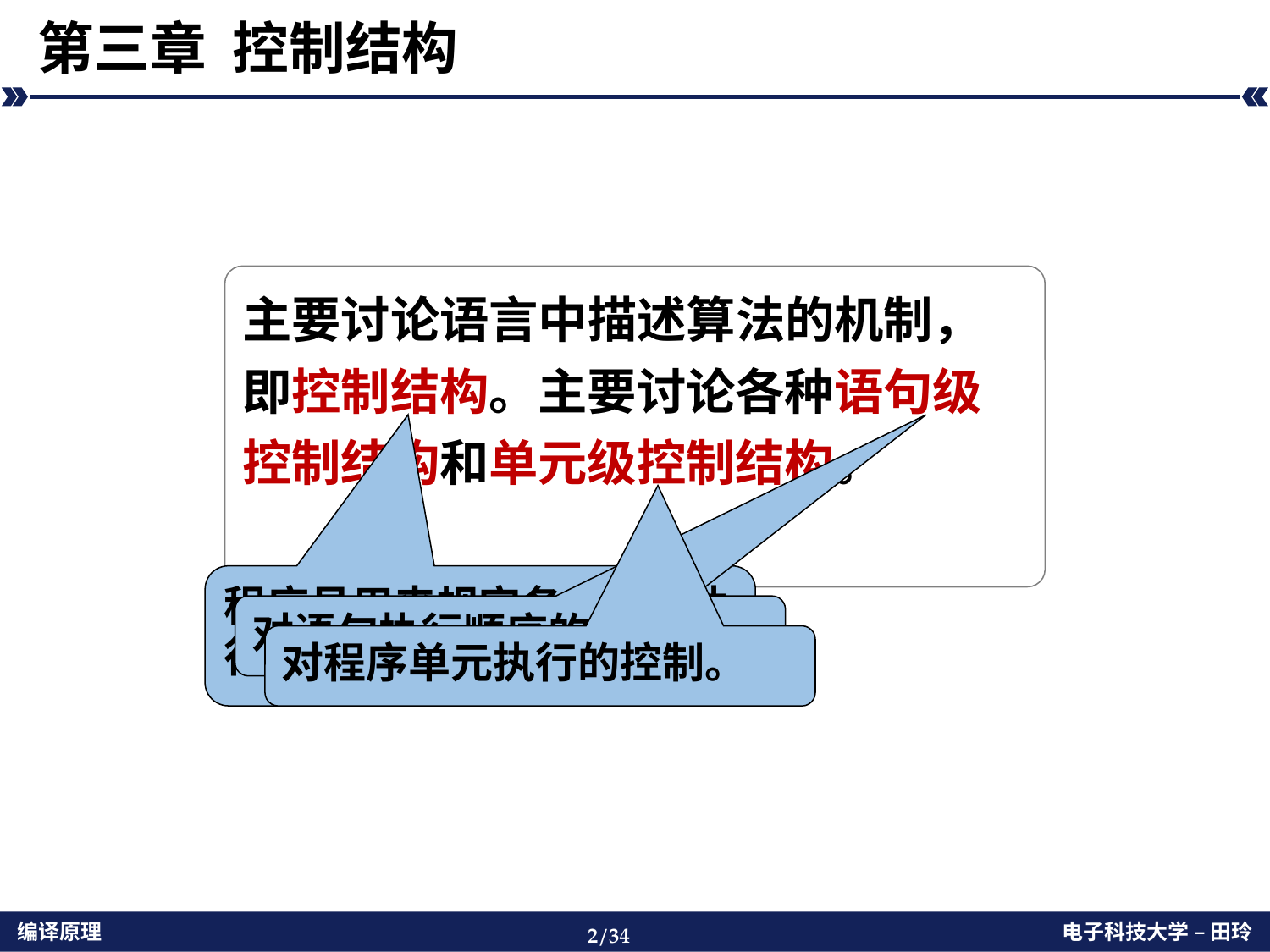

# 第三章  控制结构

主要讨论语言中描述算法的机制，即控制结构。主要讨论各种语句级控制结构和单元级控制结构。
程序员用来规定各个成分执行流程的控制机制。
对语句执行顺序的控制。
对程序单元执行的控制。